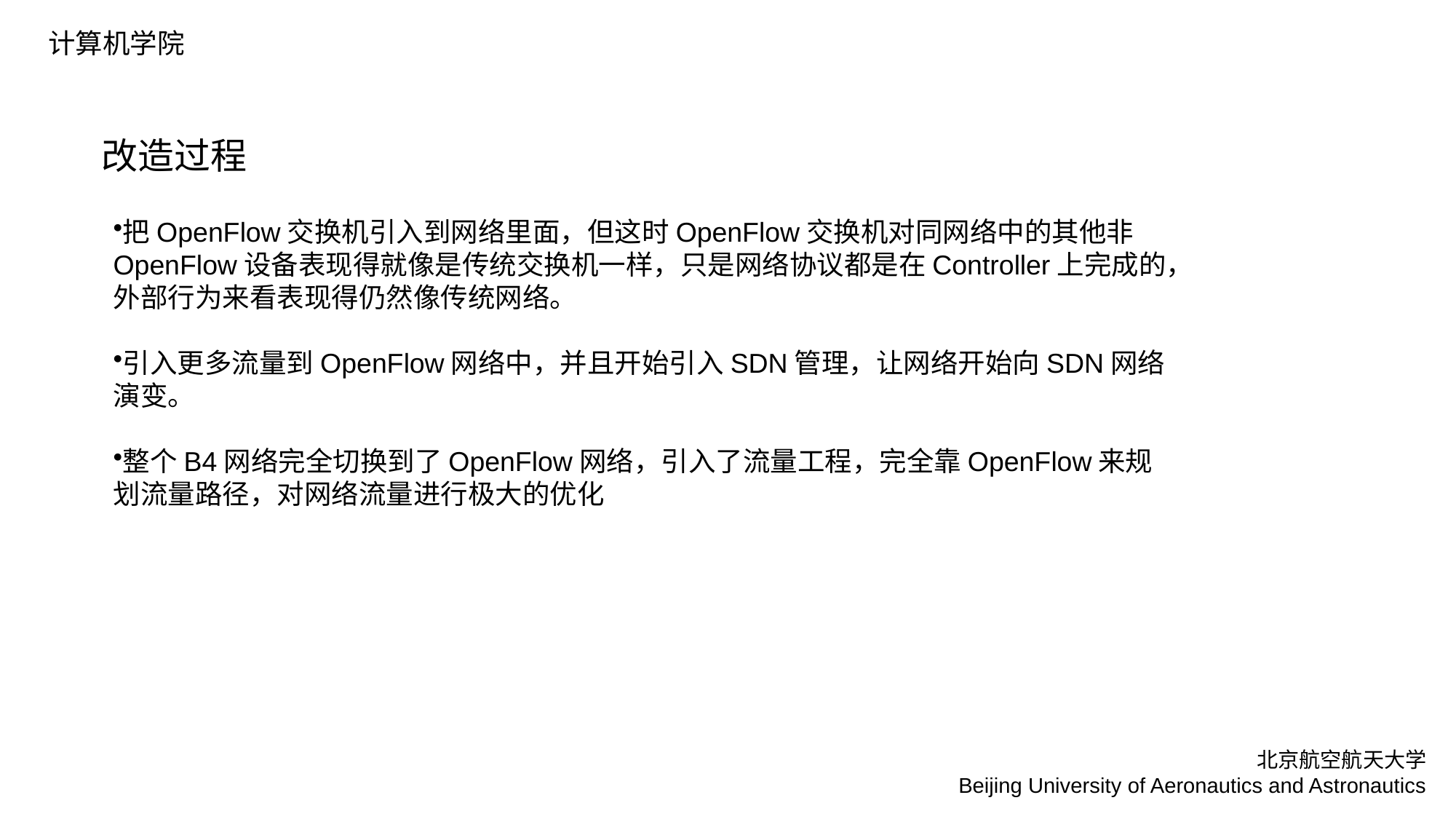

改造过程
把OpenFlow交换机引入到网络里面，但这时OpenFlow交换机对同网络中的其他非OpenFlow设备表现得就像是传统交换机一样，只是网络协议都是在Controller上完成的，外部行为来看表现得仍然像传统网络。

引入更多流量到OpenFlow网络中，并且开始引入SDN管理，让网络开始向SDN网络演变。

整个B4网络完全切换到了OpenFlow网络，引入了流量工程，完全靠OpenFlow来规划流量路径，对网络流量进行极大的优化